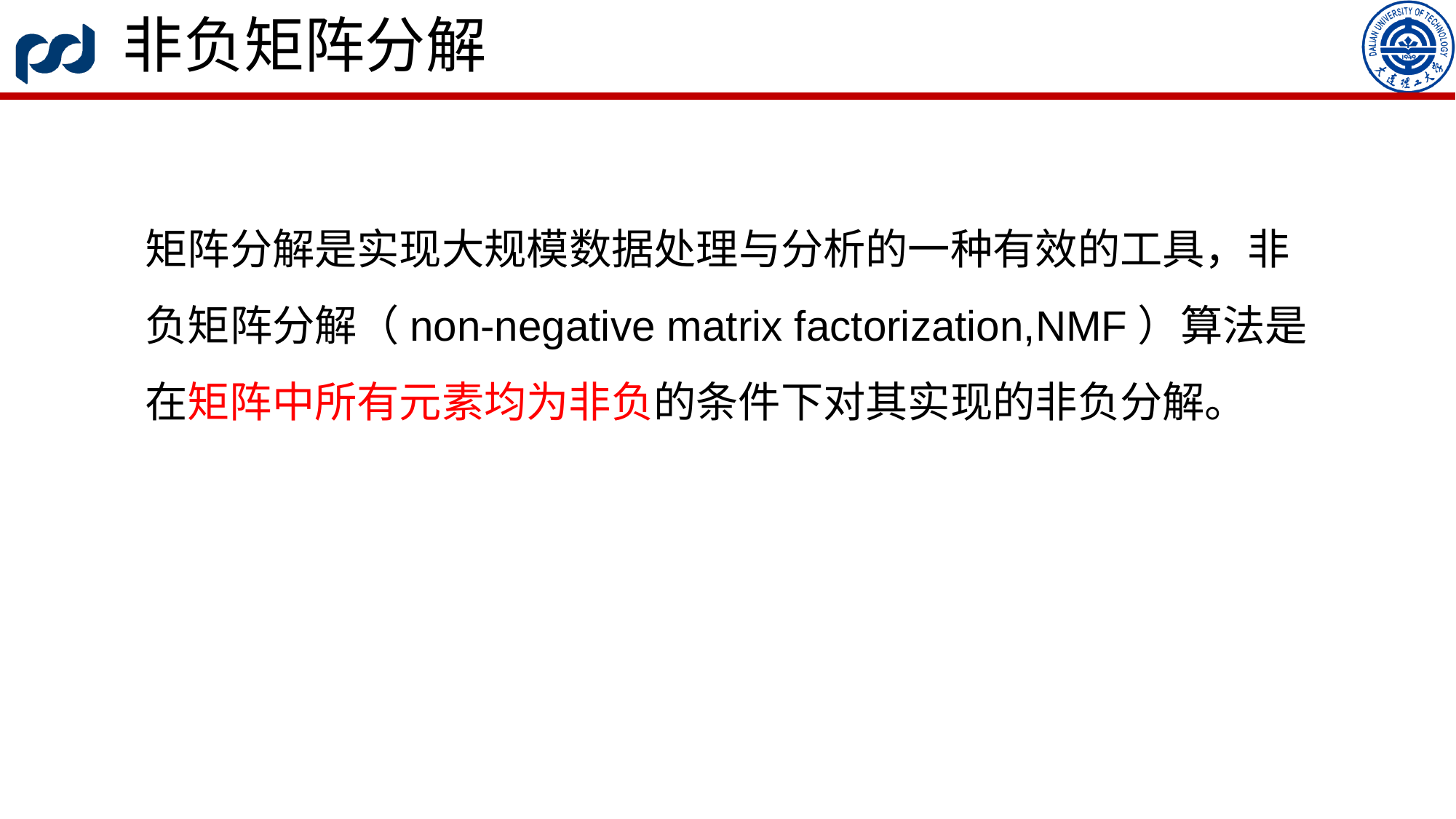

# 非负矩阵分解
	矩阵分解是实现大规模数据处理与分析的一种有效的工具，非负矩阵分解（non-negative matrix factorization,NMF）算法是在矩阵中所有元素均为非负的条件下对其实现的非负分解。